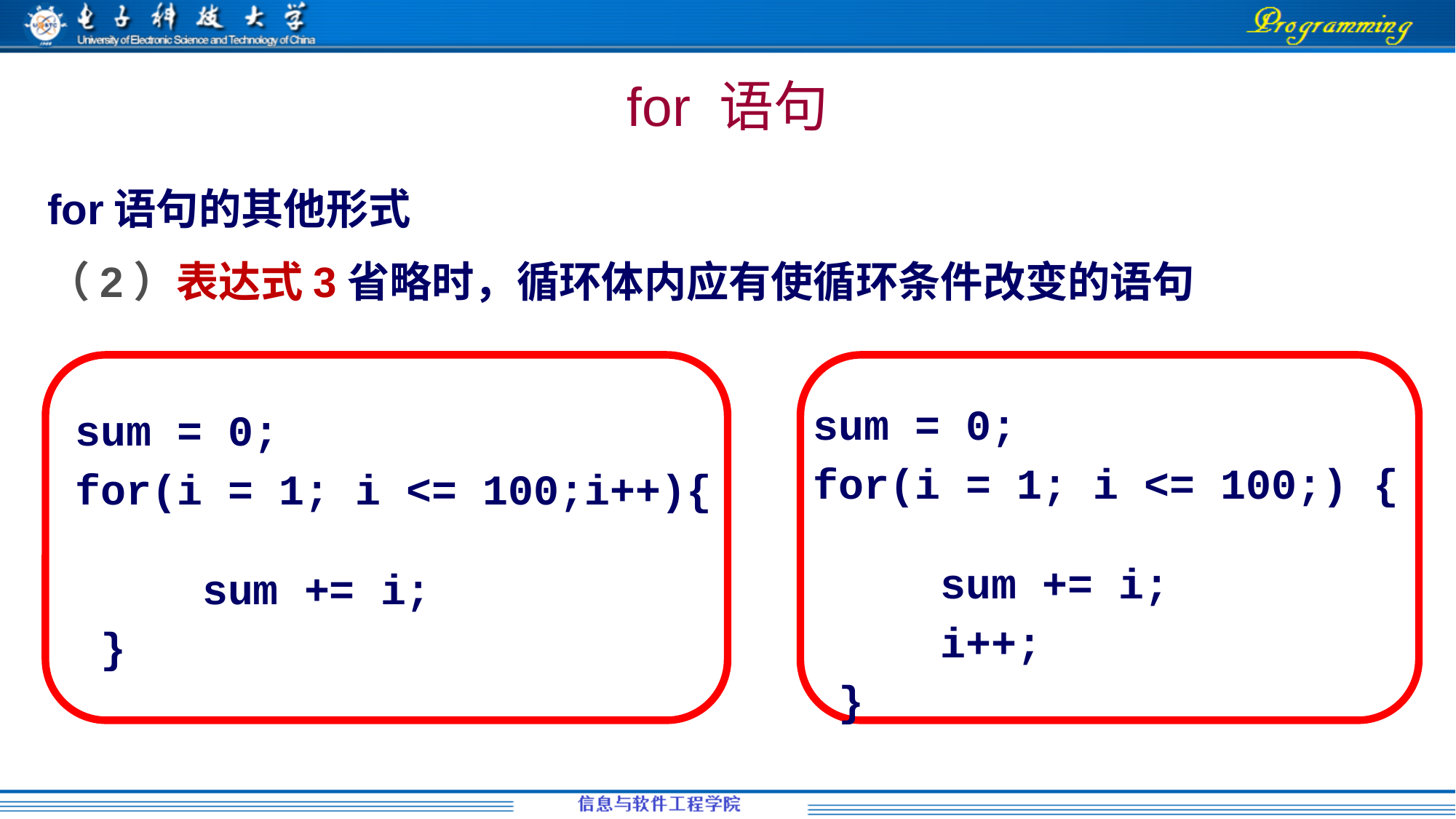

# for 语句
for语句的其他形式
（2）表达式3省略时，循环体内应有使循环条件改变的语句

sum = 0;
for(i = 1; i <= 100;i++){
     sum += i;
 }

sum = 0;
for(i = 1; i <= 100;) {
     sum += i;
     i++;
 }